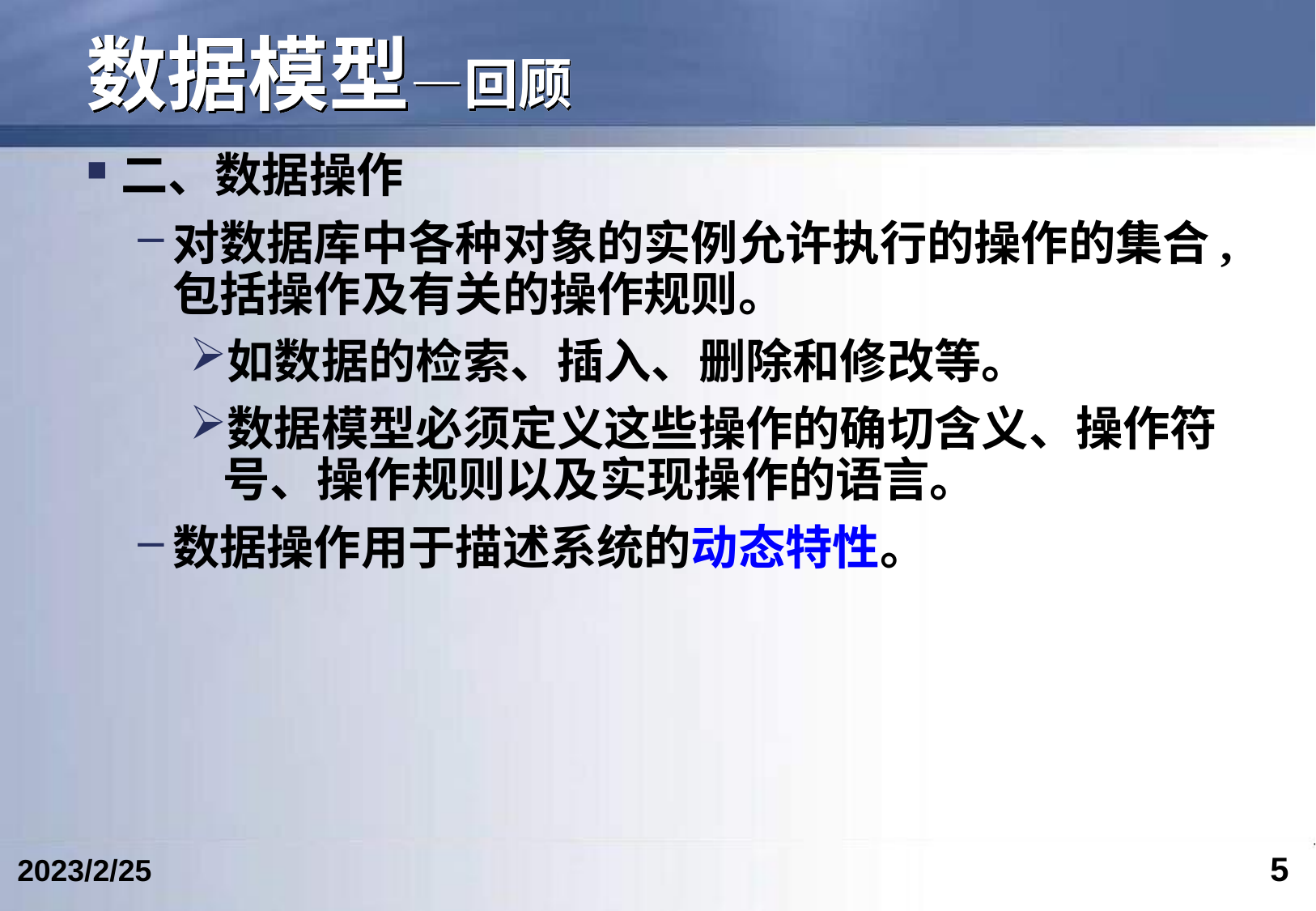

# 数据模型—回顾
二、数据操作
对数据库中各种对象的实例允许执行的操作的集合,包括操作及有关的操作规则。
如数据的检索、插入、删除和修改等。
数据模型必须定义这些操作的确切含义、操作符号、操作规则以及实现操作的语言。
数据操作用于描述系统的动态特性。
5
2023/2/25